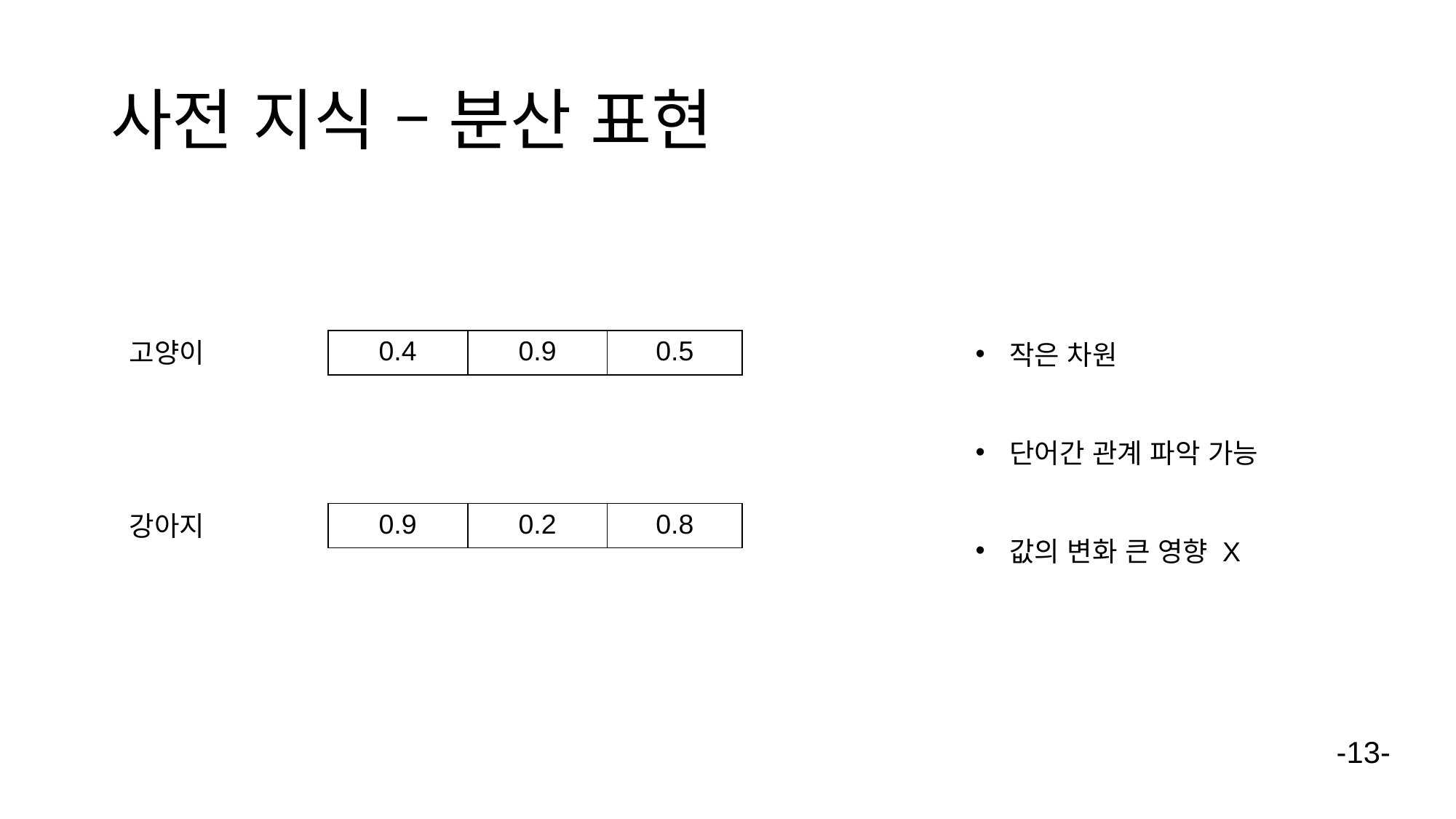

# 사전 지식 – 분산 표현
작은 차원

단어간 관계 파악 가능

값의 변화 큰 영향 X
고양이
| 0.4 | 0.9 | 0.5 |
| --- | --- | --- |
| 0.9 | 0.2 | 0.8 |
| --- | --- | --- |
강아지
-13-